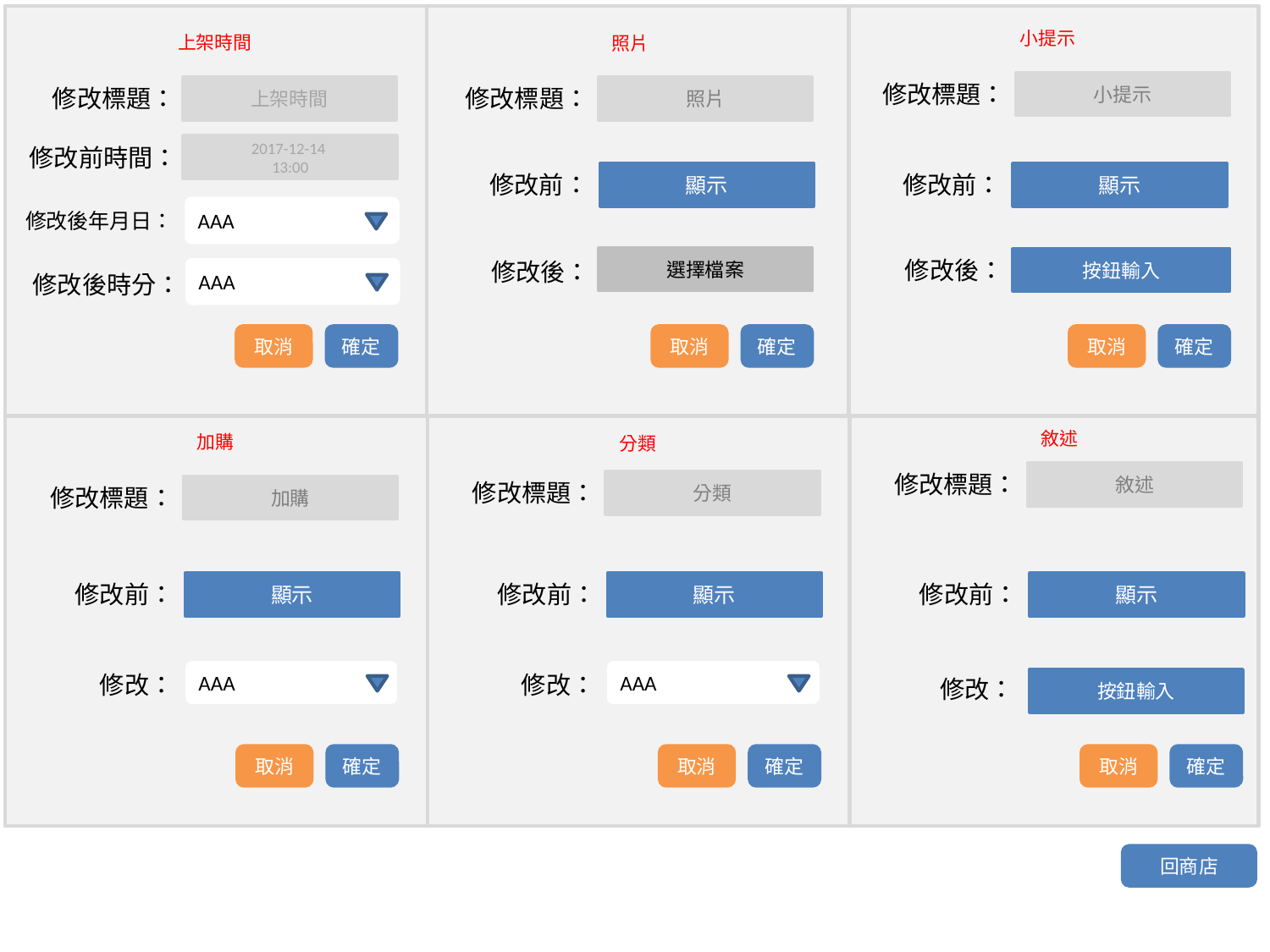

小提示
上架時間
照片
修改標題：
小提示
修改標題：
上架時間
修改標題：
照片
修改前時間：
2017-12-14
13:00
修改前：
顯示
修改前：
顯示
AAA
修改後年月日：

選擇檔案
修改後：
按鈕輸入
修改後：
AAA
修改後時分：

取消
確定
取消
確定
取消
確定

敘述
加購
分類
修改標題：
敘述
修改標題：
分類
修改標題：
加購
修改前：
顯示
修改前：
顯示
修改前：
顯示
AAA
AAA
修改：
修改：
修改：
按鈕輸入

取消
確定
取消
確定
取消
確定
回商店